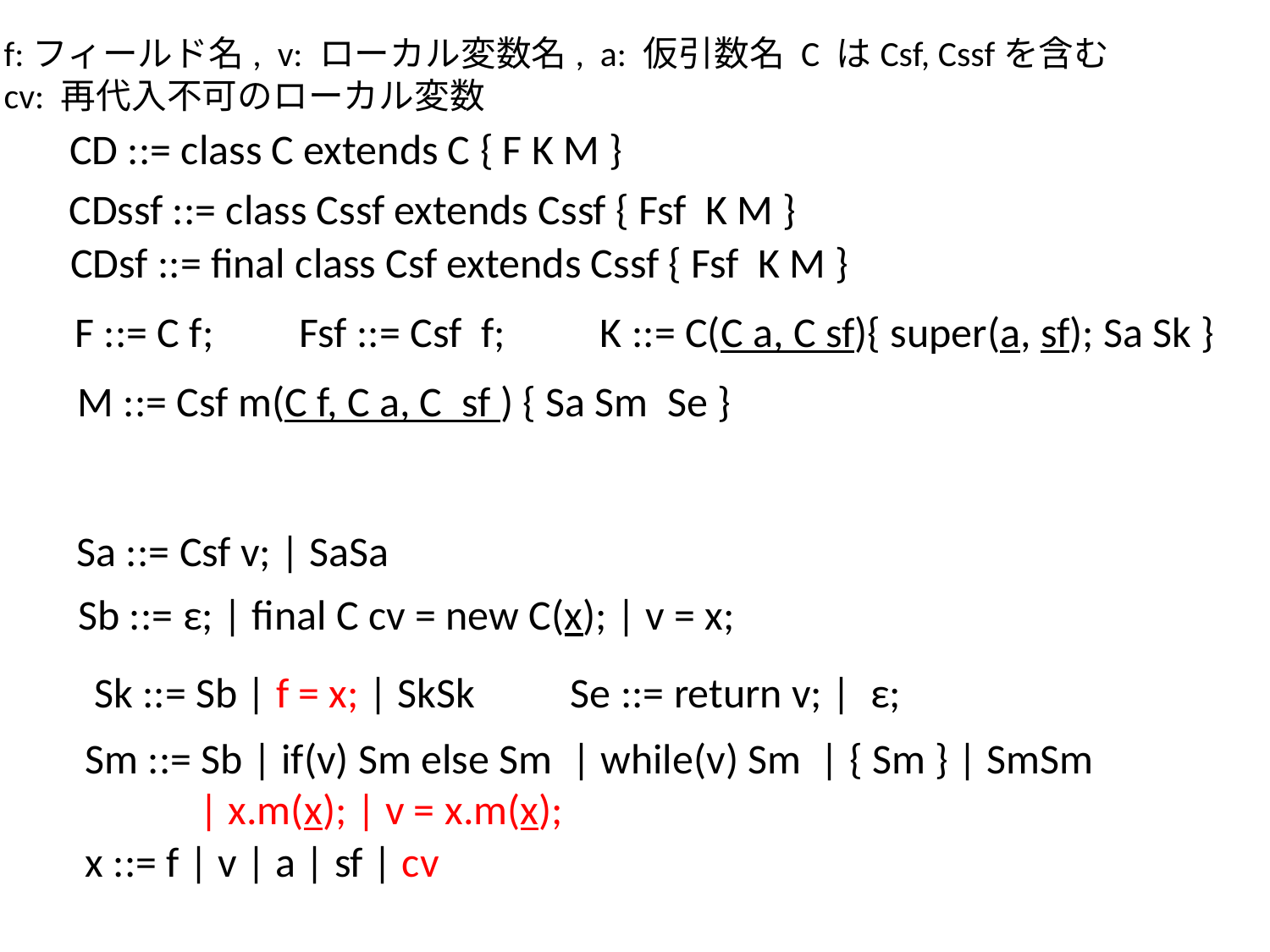

f:フィールド名,  v: ローカル変数名,  a: 仮引数名 C はCsf, Cssfを含む
cv: 再代入不可のローカル変数
CD ::= class C extends C { F K M }
CDssf ::= class Cssf extends Cssf { Fsf  K M }
CDsf ::= final class Csf extends Cssf { Fsf  K M }
F ::= C f;         Fsf ::= Csf  f;
K ::= C(C a, C sf){ super(a, sf); Sa Sk }
M ::= Csf m(C f, C a, C  sf ) { Sa Sm  Se }
Sa ::= Csf v; | SaSa
Sb ::= ε; | final C cv = new C(x); | v = x;
Sk ::= Sb | f = x; | SkSk          Se ::= return v; |  ε;
Sm ::= Sb | if(v) Sm else Sm  | while(v) Sm  | { Sm } | SmSm
            | x.m(x); | v = x.m(x);
x ::= f | v | a | sf | cv